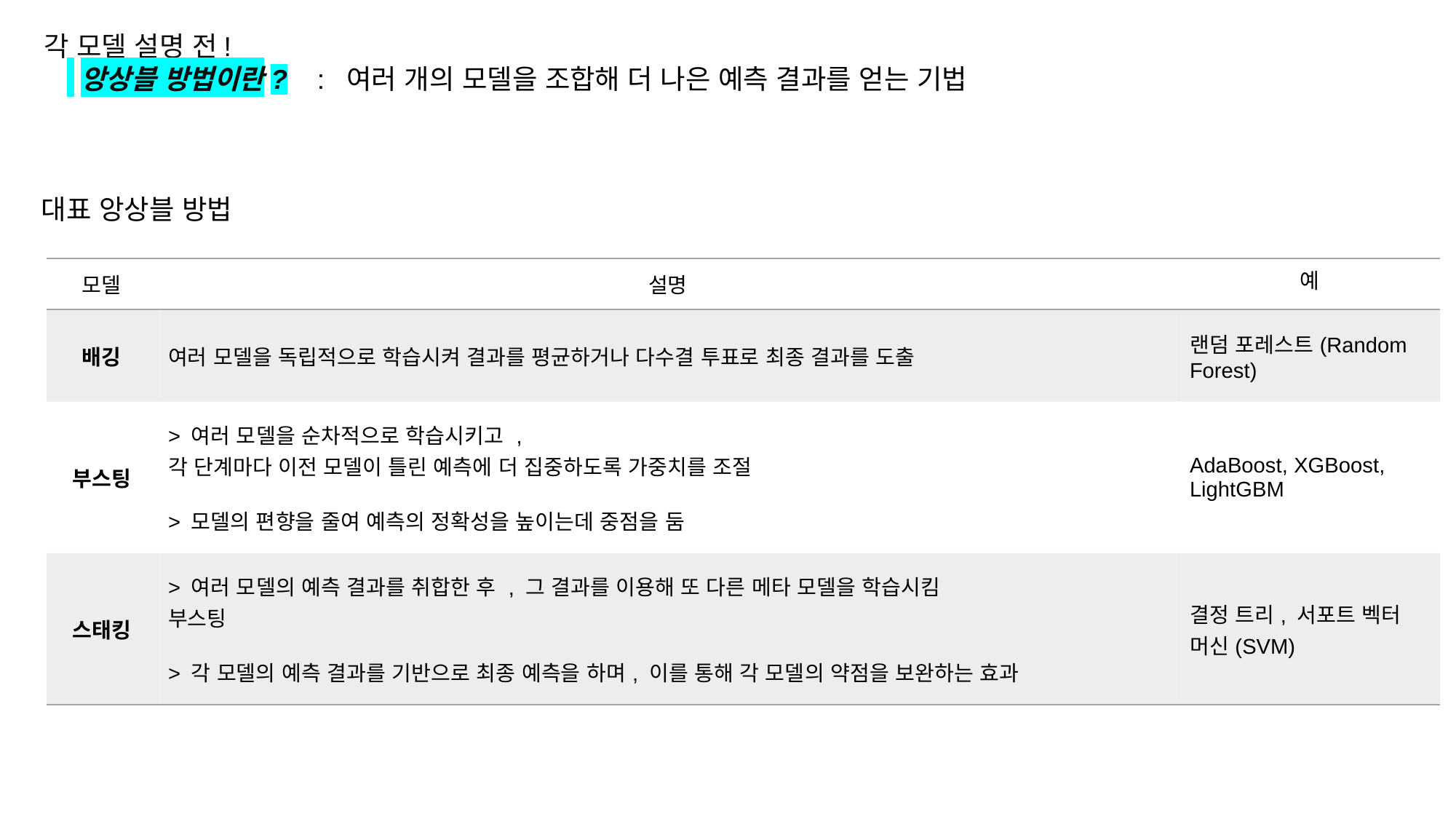

각 모델 설명 전!
    앙상블 방법이란?
:  여러 개의 모델을 조합해 더 나은 예측 결과를 얻는 기법
대표 앙상블 방법
| 모델 | 설명 | 예 |
| --- | --- | --- |
| 배깅 | 여러 모델을 독립적으로 학습시켜 결과를 평균하거나 다수결 투표로 최종 결과를 도출 | 랜덤 포레스트(Random Forest) |
| 부스팅 | > 여러 모델을 순차적으로 학습시키고 , 각 단계마다 이전 모델이 틀린 예측에 더 집중하도록 가중치를 조절 > 모델의 편향을 줄여 예측의 정확성을 높이는데 중점을 둠 | AdaBoost, XGBoost, LightGBM |
| 스태킹 | > 여러 모델의 예측 결과를 취합한 후 , 그 결과를 이용해 또 다른 메타 모델을 학습시킴 부스팅 > 각 모델의 예측 결과를 기반으로 최종 예측을 하며, 이를 통해 각 모델의 약점을 보완하는 효과 | 결정 트리, 서포트 벡터 머신(SVM) |